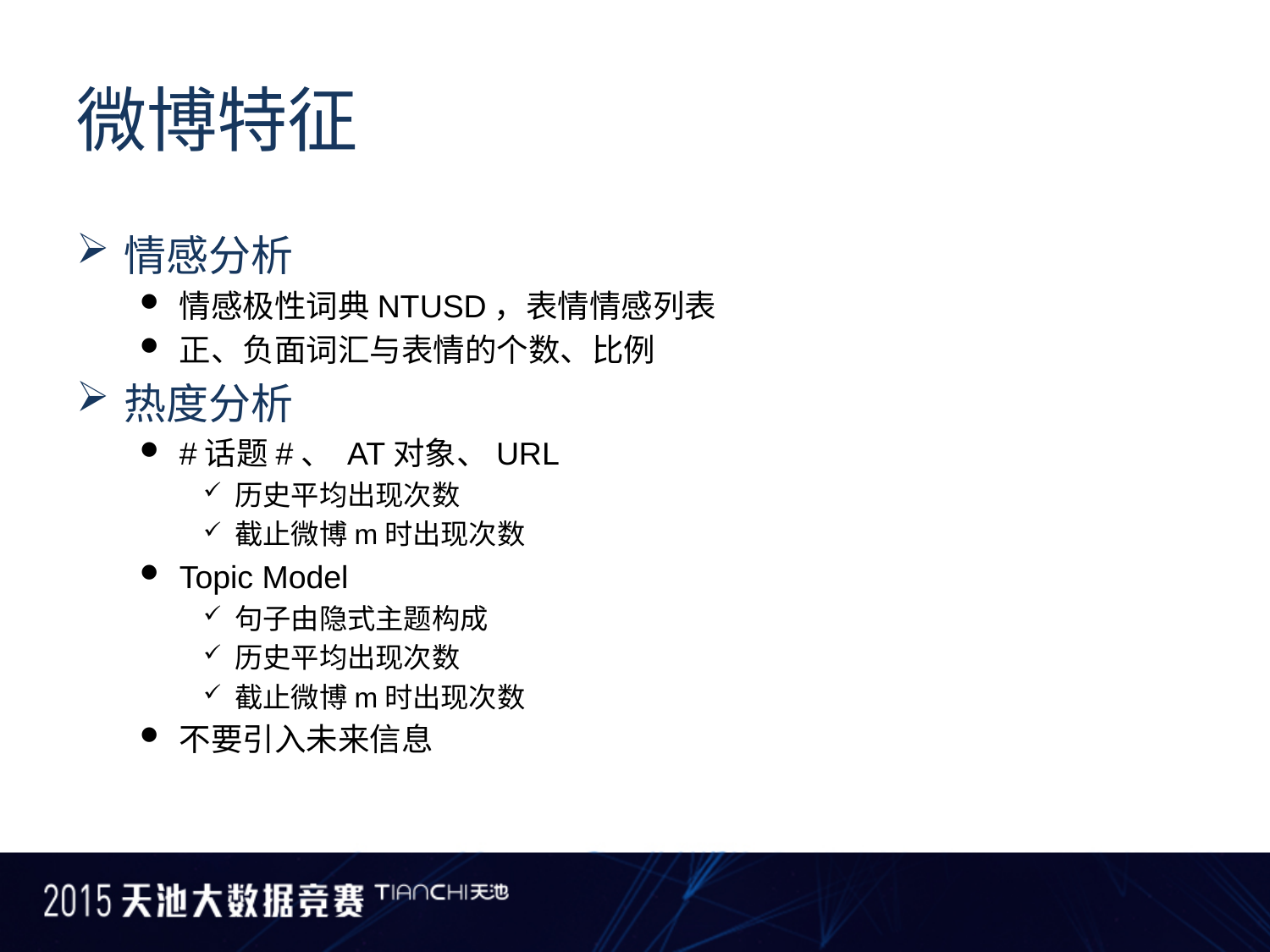

# 微博特征
情感分析
情感极性词典NTUSD，表情情感列表
正、负面词汇与表情的个数、比例
热度分析
#话题#、 AT对象、URL
历史平均出现次数
截止微博m时出现次数
Topic Model
句子由隐式主题构成
历史平均出现次数
截止微博m时出现次数
不要引入未来信息